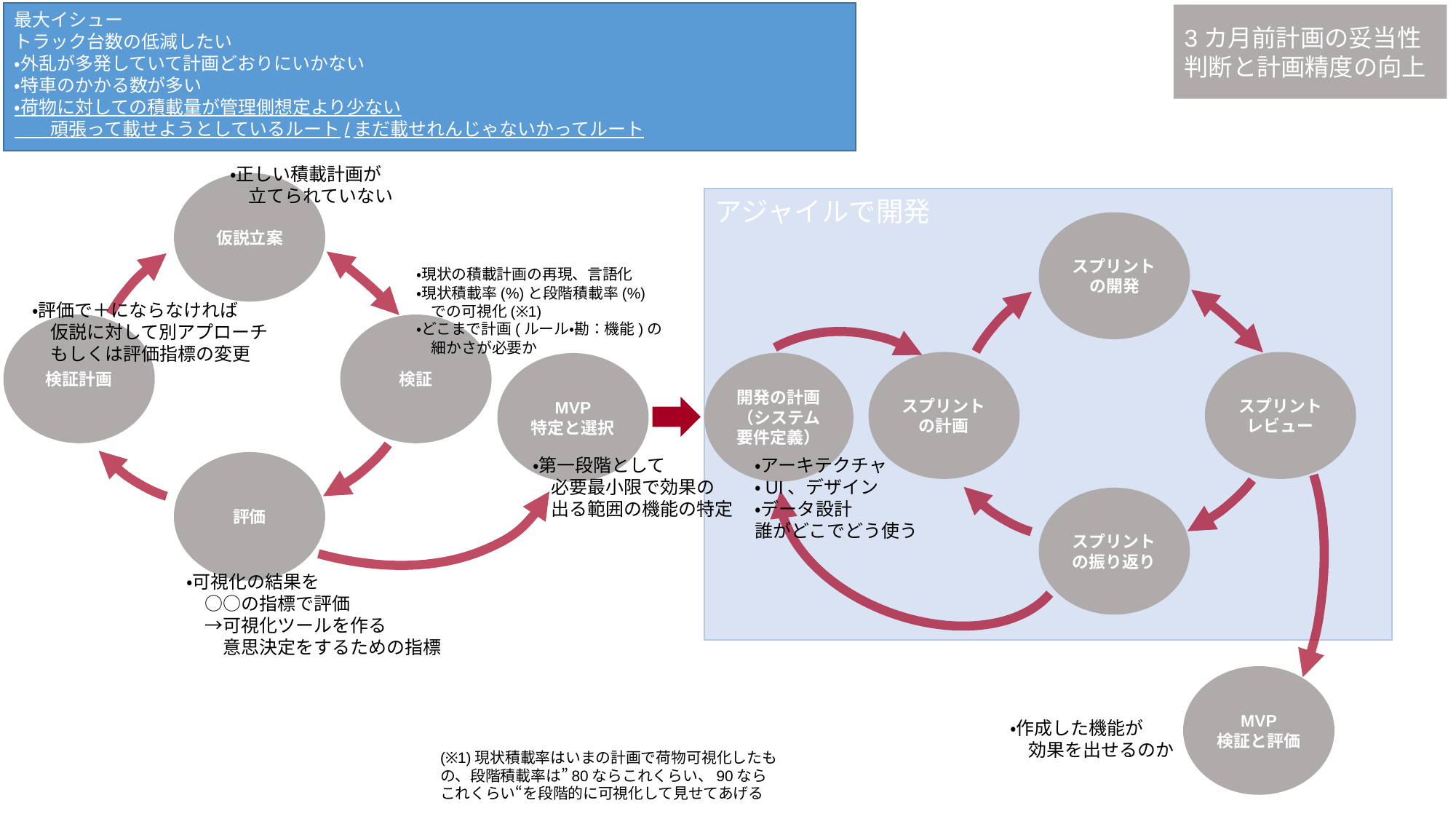

最大イシュー
トラック台数の低減したい
・外乱が多発していて計画どおりにいかない
・特車のかかる数が多い
・荷物に対しての積載量が管理側想定より少ない
　　頑張って載せようとしているルート/まだ載せれんじゃないかってルート
3カ月前計画の妥当性判断と計画精度の向上
・正しい積載計画が
　立てられていない

仮説立案

検証計画
検証
MVP
特定と選択

評価
アジャイルで開発
スプリントの開発

スプリントの計画
スプリントレビュー

スプリントの振り返り
・現状の積載計画の再現、言語化
・現状積載率(%)と段階積載率(%)
　での可視化(※1)
・どこまで計画(ルール・勘：機能)の
　細かさが必要か
・評価で＋にならなければ
　仮説に対して別アプローチ
　もしくは評価指標の変更

開発の計画（システム要件定義）

・第一段階として
　必要最小限で効果の
　出る範囲の機能の特定
・アーキテクチャ
・UI、デザイン
・データ設計
誰がどこでどう使う

・可視化の結果を
　○○の指標で評価
　→可視化ツールを作る
　　意思決定をするための指標
MVP
検証と評価
・作成した機能が
　効果を出せるのか
(※1)現状積載率はいまの計画で荷物可視化したもの、段階積載率は”80ならこれくらい、90ならこれくらい“を段階的に可視化して見せてあげる